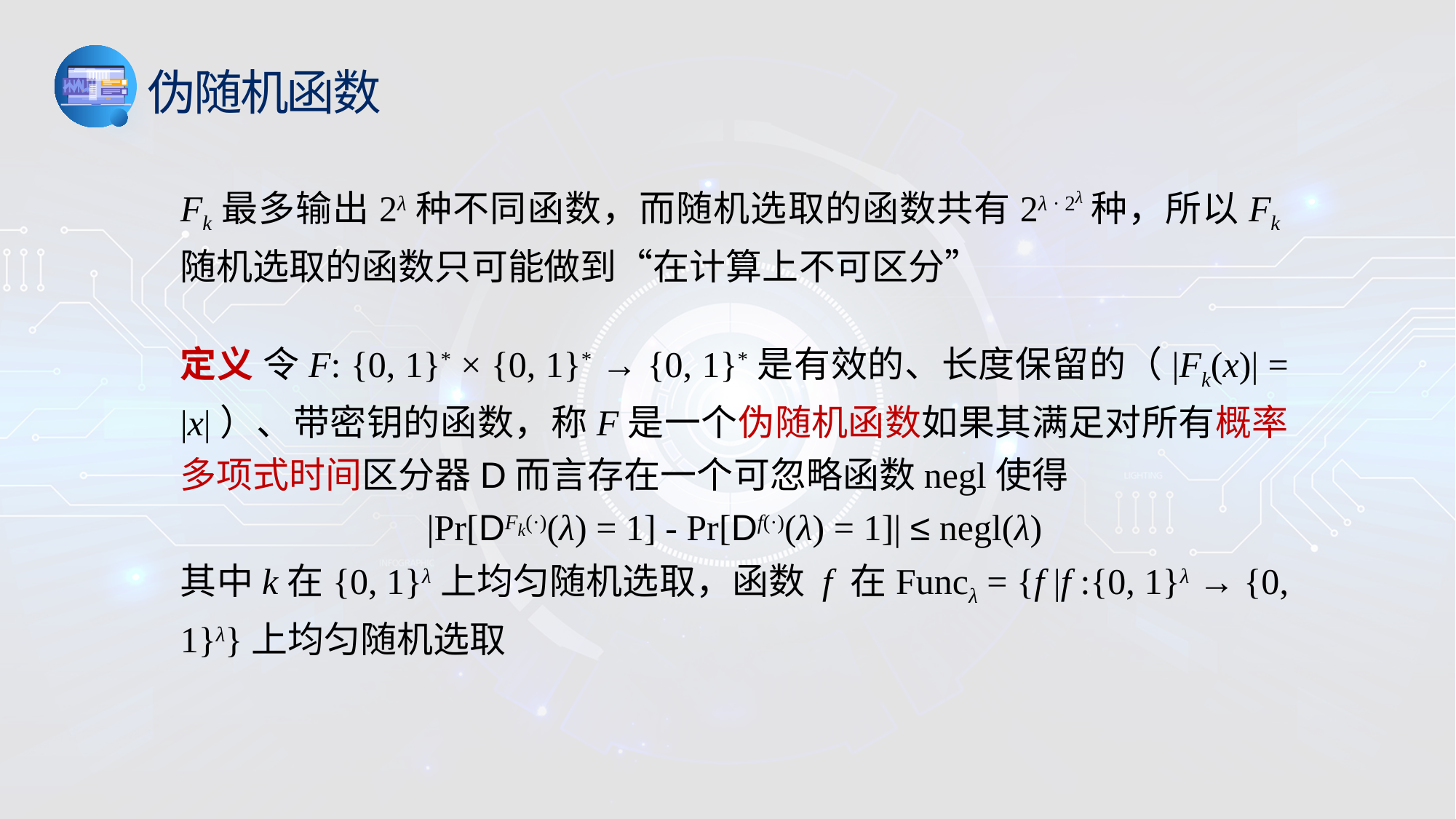

伪随机函数

Fk最多输出2λ种不同函数，而随机选取的函数共有2λ · 2λ种，所以Fk随机选取的函数只可能做到“在计算上不可区分”
定义 令F: {0, 1}* × {0, 1}* → {0, 1}*是有效的、长度保留的（|Fk(x)| = |x|）、带密钥的函数，称F是一个伪随机函数如果其满足对所有概率多项式时间区分器D而言存在一个可忽略函数negl使得
|Pr[DFk(·)(λ) = 1] - Pr[Df(·)(λ) = 1]| ≤ negl(λ)
其中k在{0, 1}λ上均匀随机选取，函数 f 在Funcλ = {f |f :{0, 1}λ → {0, 1}λ}上均匀随机选取